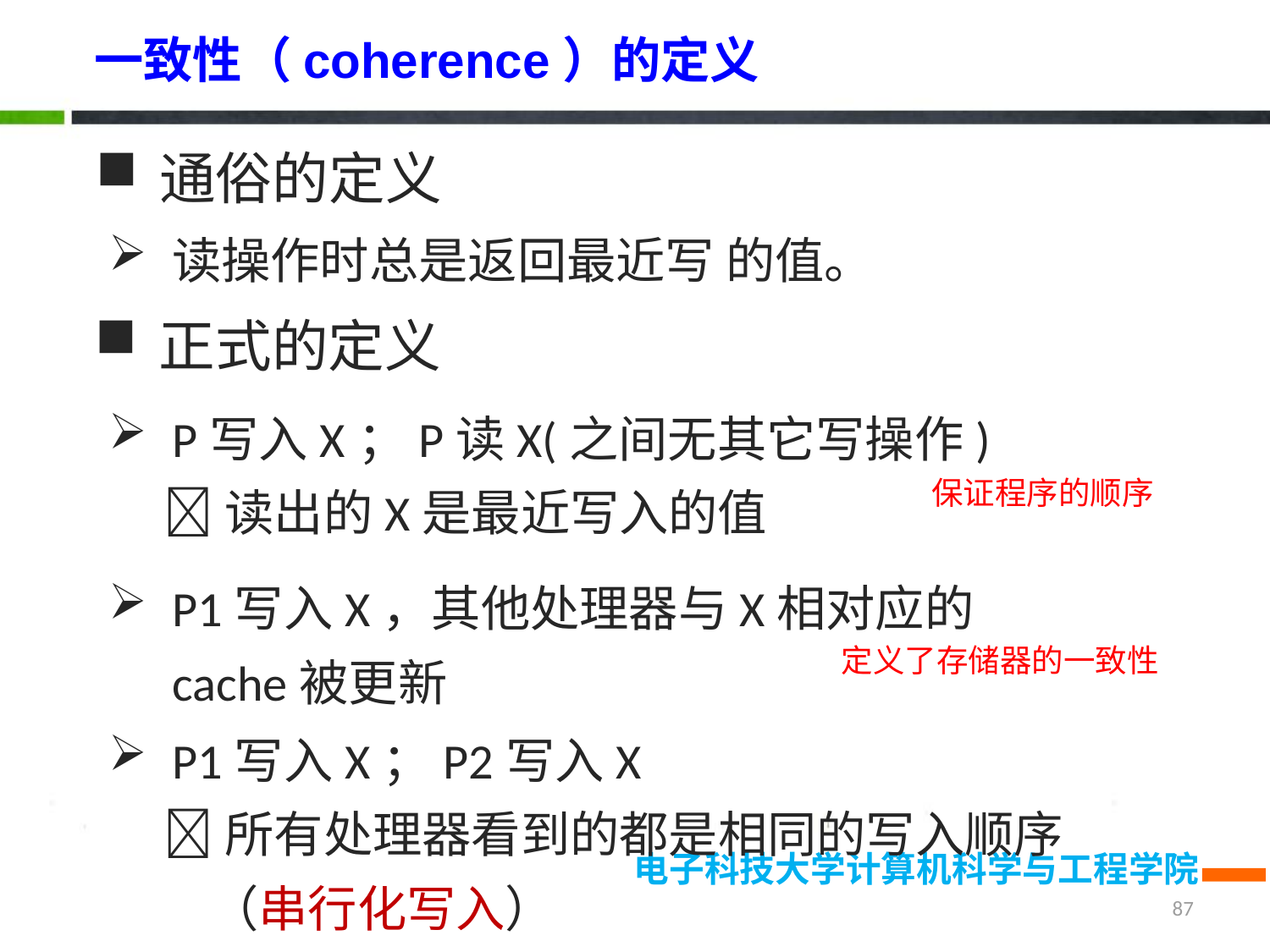

一致性（coherence）的定义
通俗的定义
读操作时总是返回最近写 的值。
正式的定义
P写入X；P读X(之间无其它写操作)
     ⇒读出的X是最近写入的值
保证程序的顺序
P1写入X，其他处理器与X相对应的cache被更新
定义了存储器的一致性
P1写入X；P2写入X
     ⇒所有处理器看到的都是相同的写入顺序（串行化写入）
87